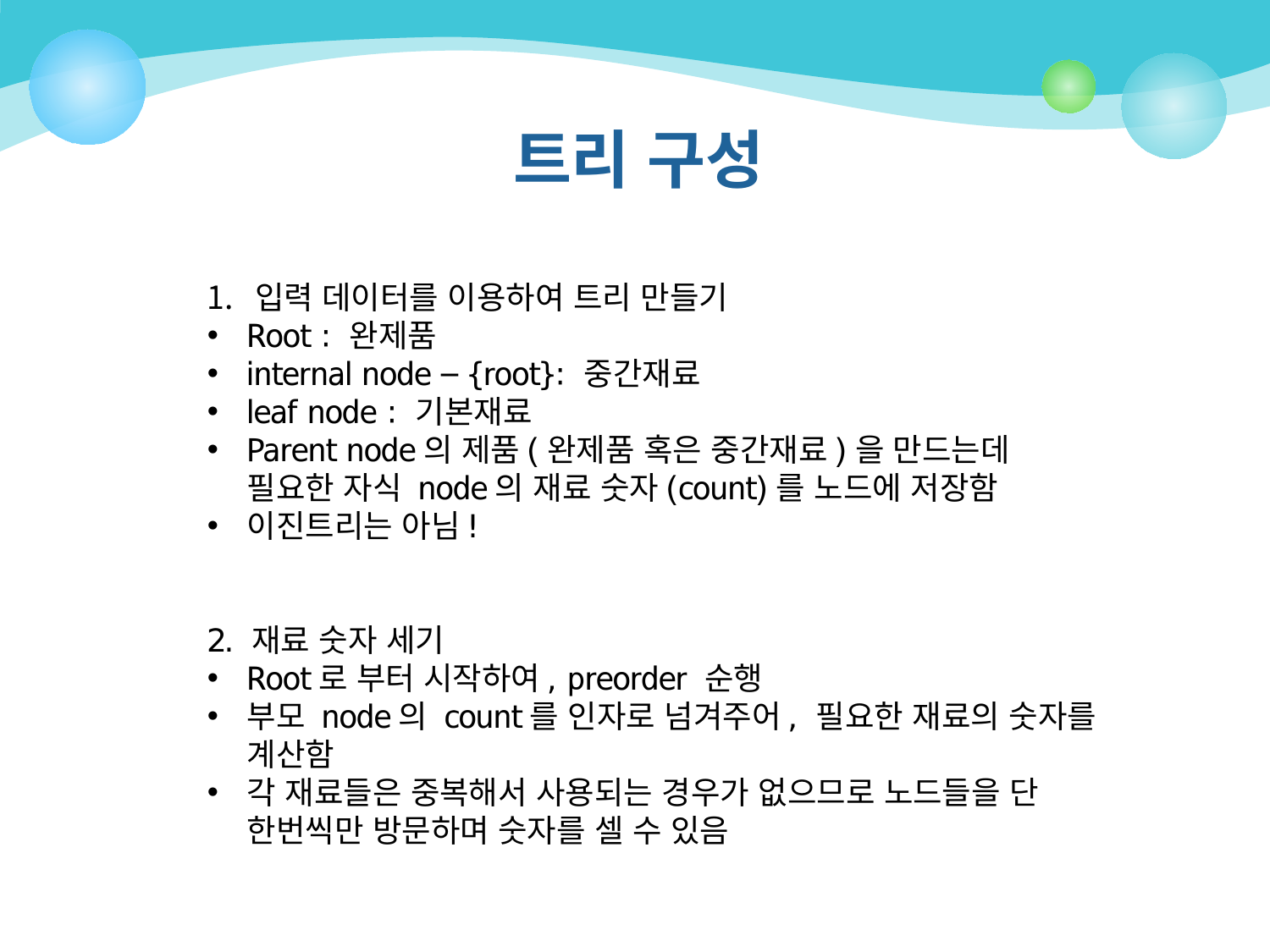

# 트리 구성
입력 데이터를 이용하여 트리 만들기
Root : 완제품
internal node – {root}: 중간재료
leaf node : 기본재료
Parent node의 제품(완제품 혹은 중간재료)을 만드는데 필요한 자식 node의 재료 숫자(count)를 노드에 저장함
이진트리는 아님!

2. 재료 숫자 세기
Root로 부터 시작하여, preorder 순행
부모 node의 count를 인자로 넘겨주어, 필요한 재료의 숫자를 계산함
각 재료들은 중복해서 사용되는 경우가 없으므로 노드들을 단 한번씩만 방문하며 숫자를 셀 수 있음